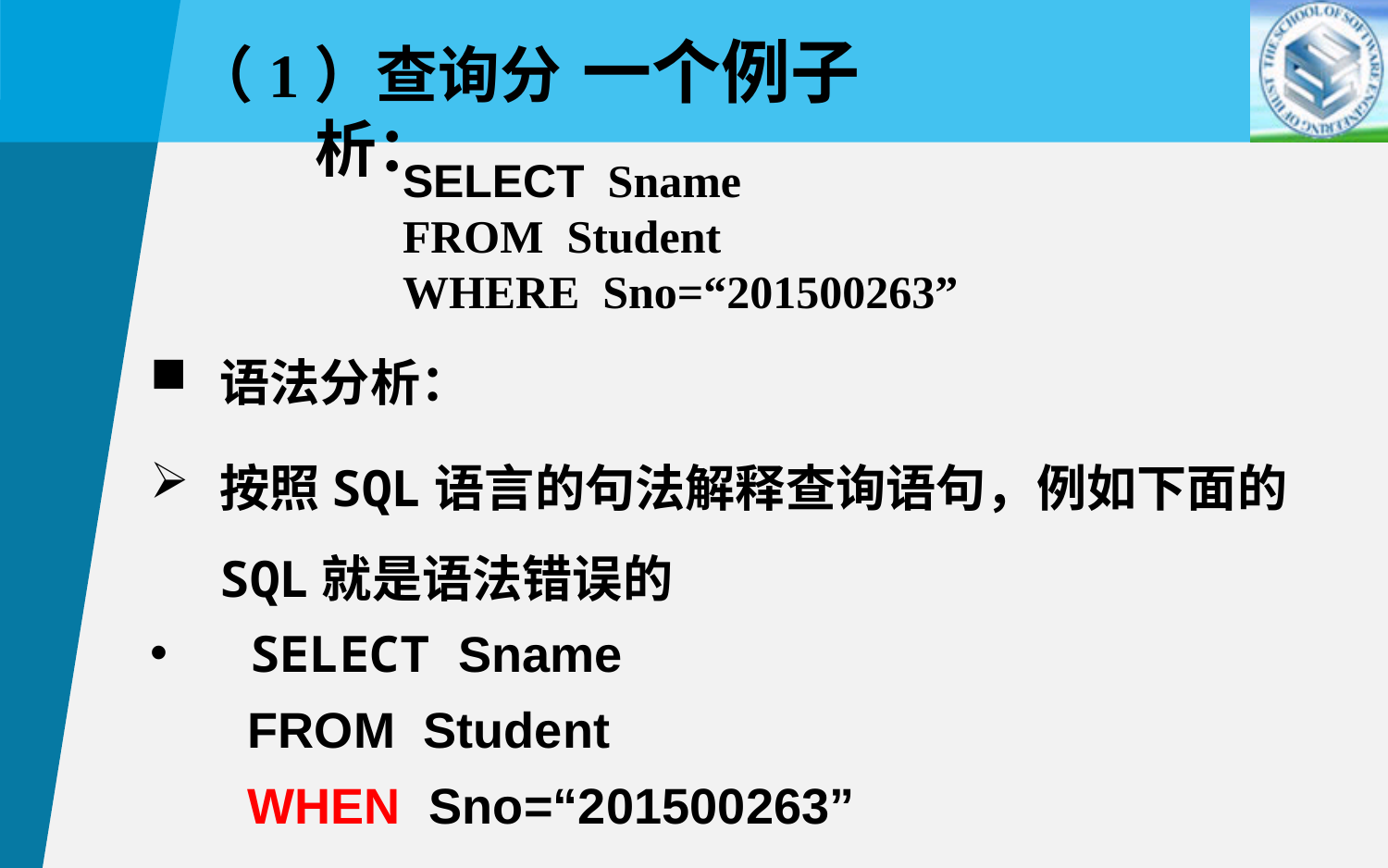

一个例子
（1）查询分析：
SELECT  Sname
FROM  Student
WHERE  Sno=“201500263”
语法分析：
按照SQL语言的句法解释查询语句，例如下面的SQL就是语法错误的
 SELECT  Sname
       FROM  Student
       WHEN  Sno=“201500263”